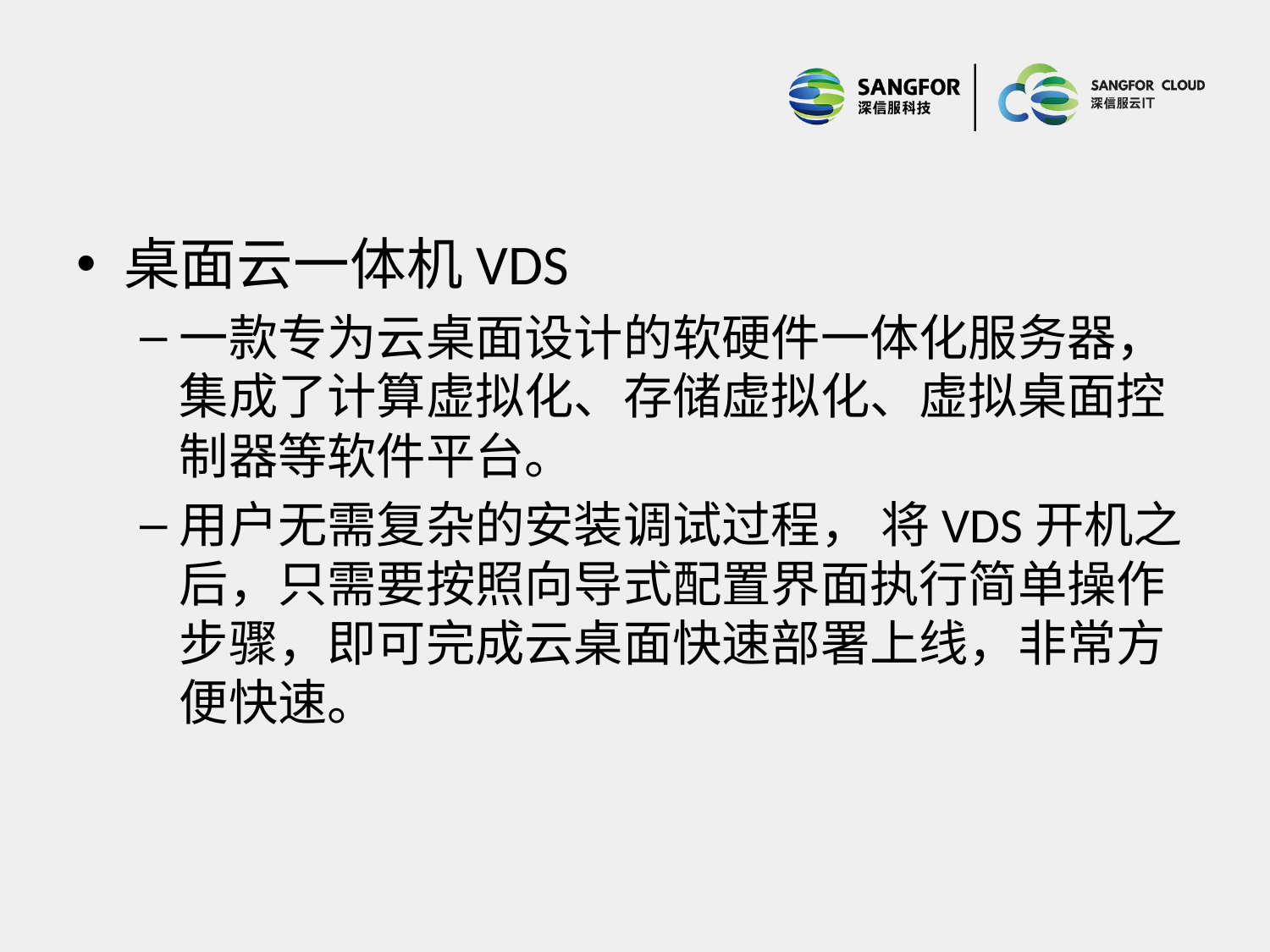

#
桌面云一体机VDS
一款专为云桌面设计的软硬件一体化服务器，集成了计算虚拟化、存储虚拟化、虚拟桌面控制器等软件平台。
用户无需复杂的安装调试过程， 将VDS开机之后，只需要按照向导式配置界面执行简单操作步骤，即可完成云桌面快速部署上线，非常方便快速。